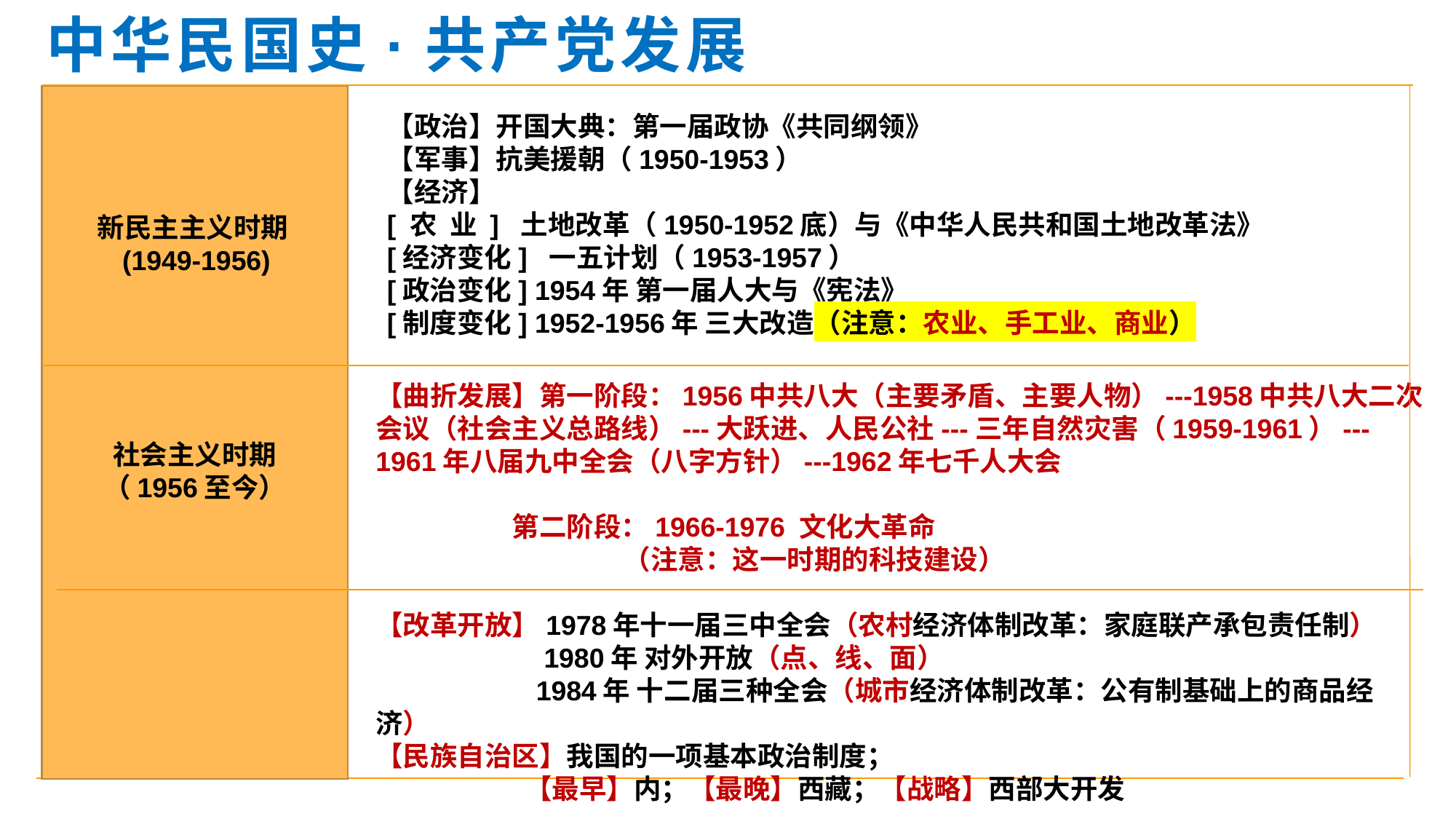

# 中华民国史·共产党发展

【政治】开国大典：第一届政协《共同纲领》
【军事】抗美援朝（1950-1953）
【经济】
[ 农  业 ]  土地改革（1950-1952底）与《中华人民共和国土地改革法》
[经济变化]  一五计划（1953-1957）
[政治变化] 1954年 第一届人大与《宪法》
[制度变化] 1952-1956年 三大改造（注意：农业、手工业、商业）
新民主主义时期(1949-1956)
【曲折发展】第一阶段：1956中共八大（主要矛盾、主要人物）---1958中共八大二次会议（社会主义总路线）---大跃进、人民公社---三年自然灾害（1959-1961）---1961年八届九中全会（八字方针）---1962年七千人大会

                     第二阶段：1966-1976 文化大革命
                                       （注意：这一时期的科技建设）

【改革开放】1978年十一届三中全会（农村经济体制改革：家庭联产承包责任制）
                      1980年 对外开放（点、线、面）
                     1984年 十二届三种全会（城市经济体制改革：公有制基础上的商品经济）
【民族自治区】我国的一项基本政治制度；
                       【最早】内；【最晚】西藏；【战略】西部大开发
社会主义时期
（1956至今）